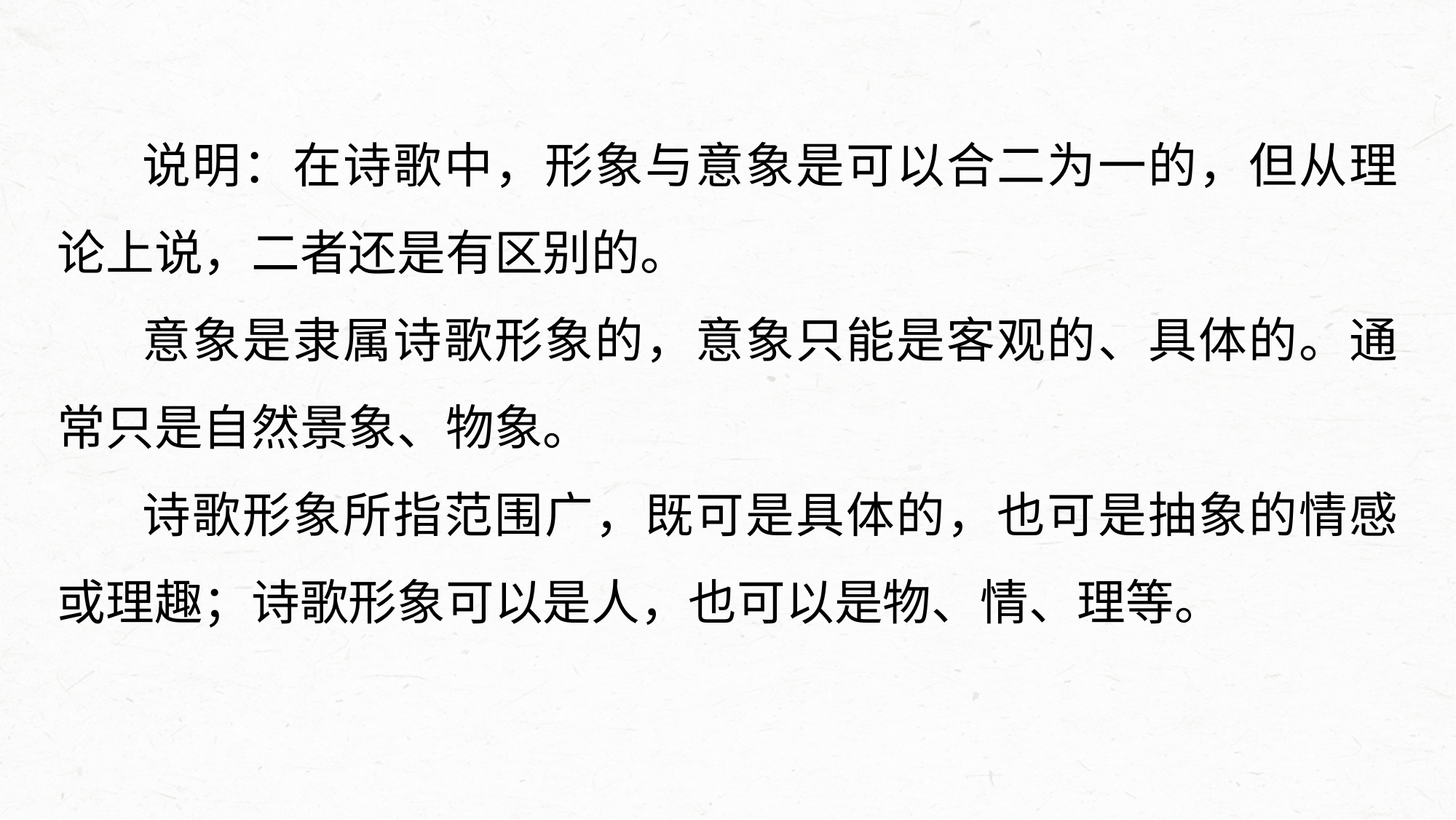

说明：在诗歌中，形象与意象是可以合二为一的，但从理论上说，二者还是有区别的。
意象是隶属诗歌形象的，意象只能是客观的、具体的。通常只是自然景象、物象。
诗歌形象所指范围广，既可是具体的，也可是抽象的情感或理趣；诗歌形象可以是人，也可以是物、情、理等。